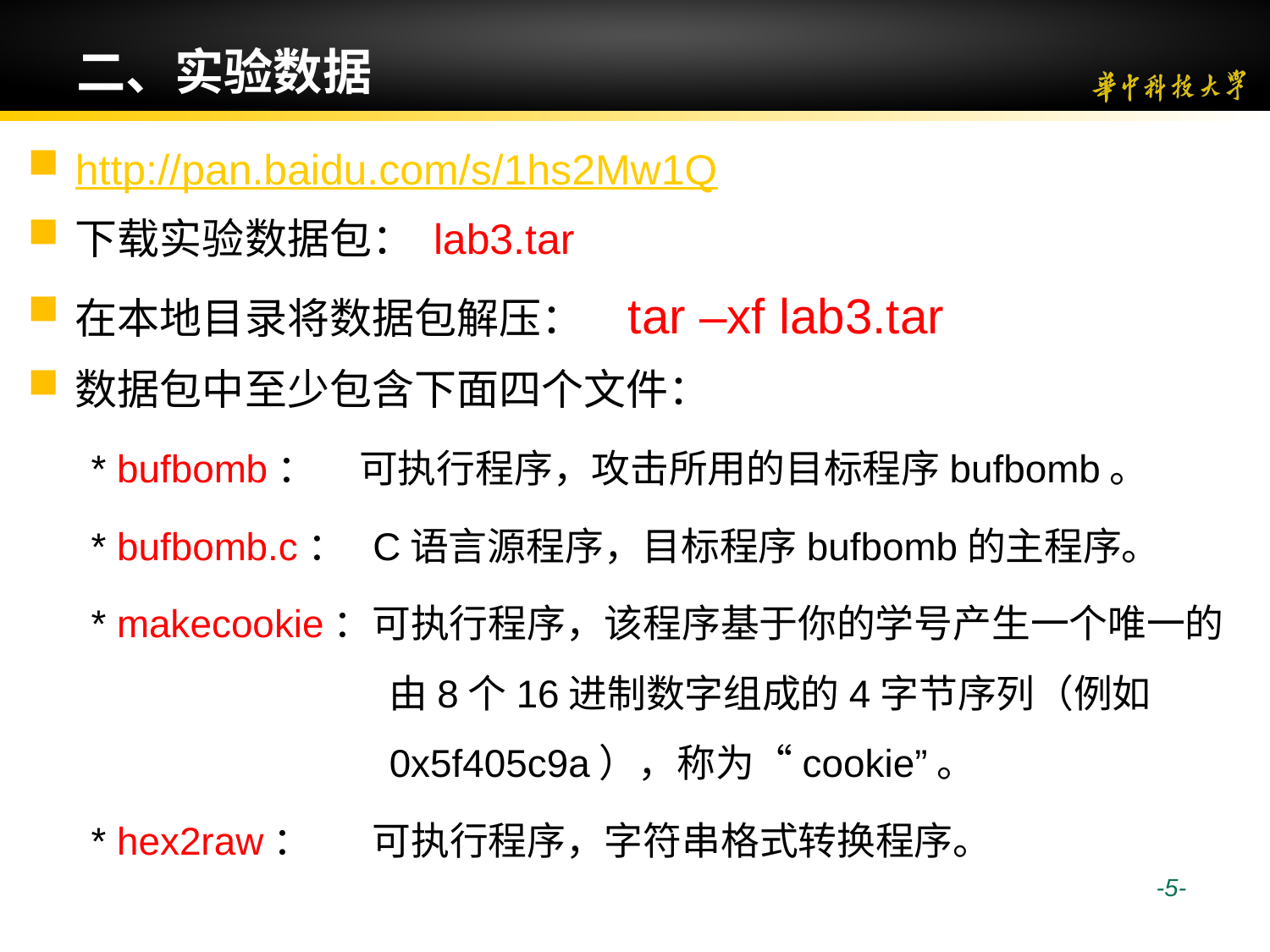

# 二、实验数据
http://pan.baidu.com/s/1hs2Mw1Q
下载实验数据包： lab3.tar
在本地目录将数据包解压：   tar –xf lab3.tar
数据包中至少包含下面四个文件：
* bufbomb：     可执行程序，攻击所用的目标程序bufbomb。
* bufbomb.c：  C语言源程序，目标程序bufbomb的主程序。
* makecookie：可执行程序，该程序基于你的学号产生一个唯一的由8个16进制数字组成的4字节序列（例如0x5f405c9a），称为“cookie”。
* hex2raw：       可执行程序，字符串格式转换程序。
 -5-